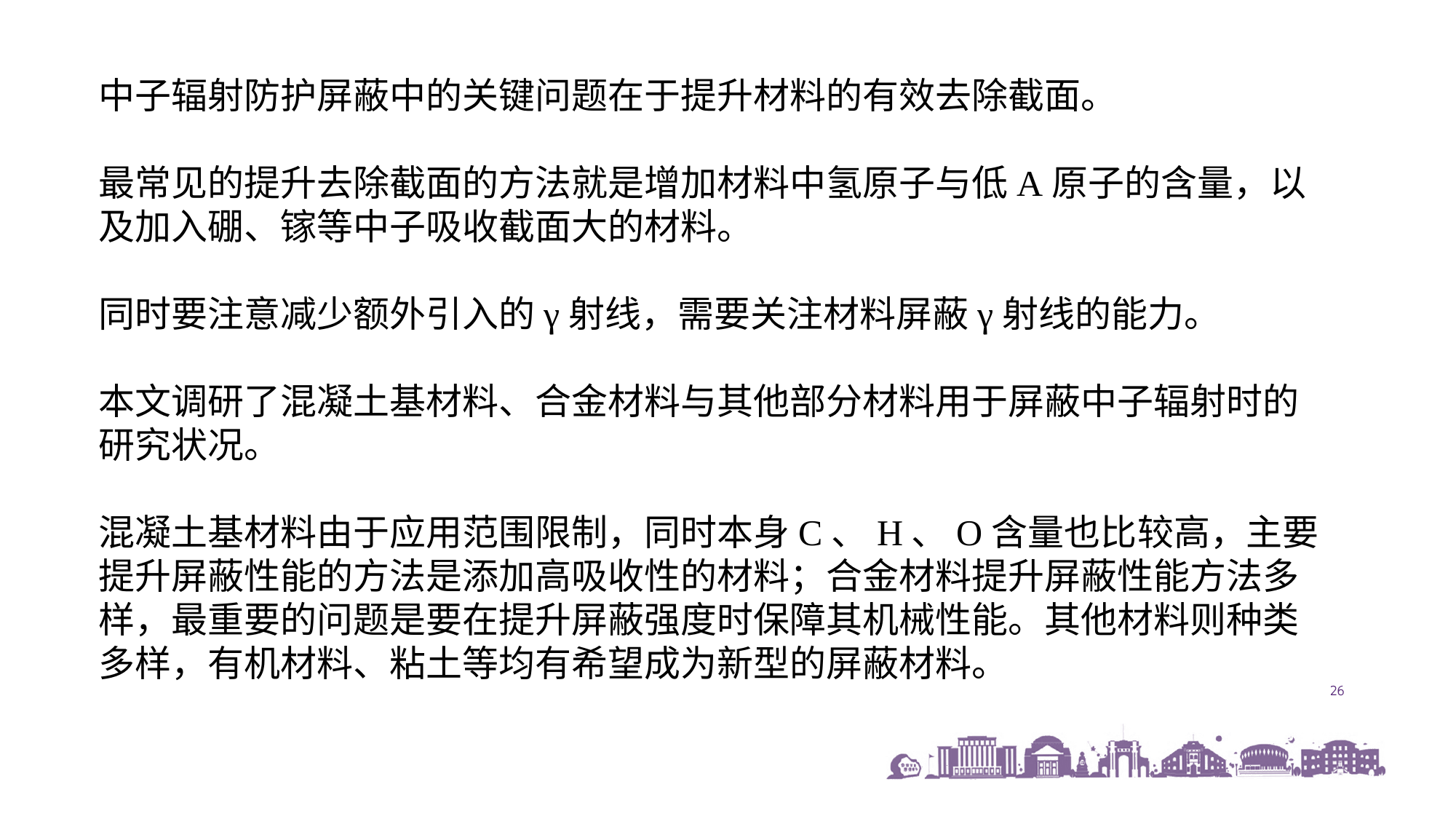

中子辐射防护屏蔽中的关键问题在于提升材料的有效去除截面。

最常见的提升去除截面的方法就是增加材料中氢原子与低A原子的含量，以及加入硼、镓等中子吸收截面大的材料。

同时要注意减少额外引入的γ射线，需要关注材料屏蔽γ射线的能力。

本文调研了混凝土基材料、合金材料与其他部分材料用于屏蔽中子辐射时的研究状况。

混凝土基材料由于应用范围限制，同时本身C、H、O含量也比较高，主要提升屏蔽性能的方法是添加高吸收性的材料；合金材料提升屏蔽性能方法多样，最重要的问题是要在提升屏蔽强度时保障其机械性能。其他材料则种类多样，有机材料、粘土等均有希望成为新型的屏蔽材料。
26